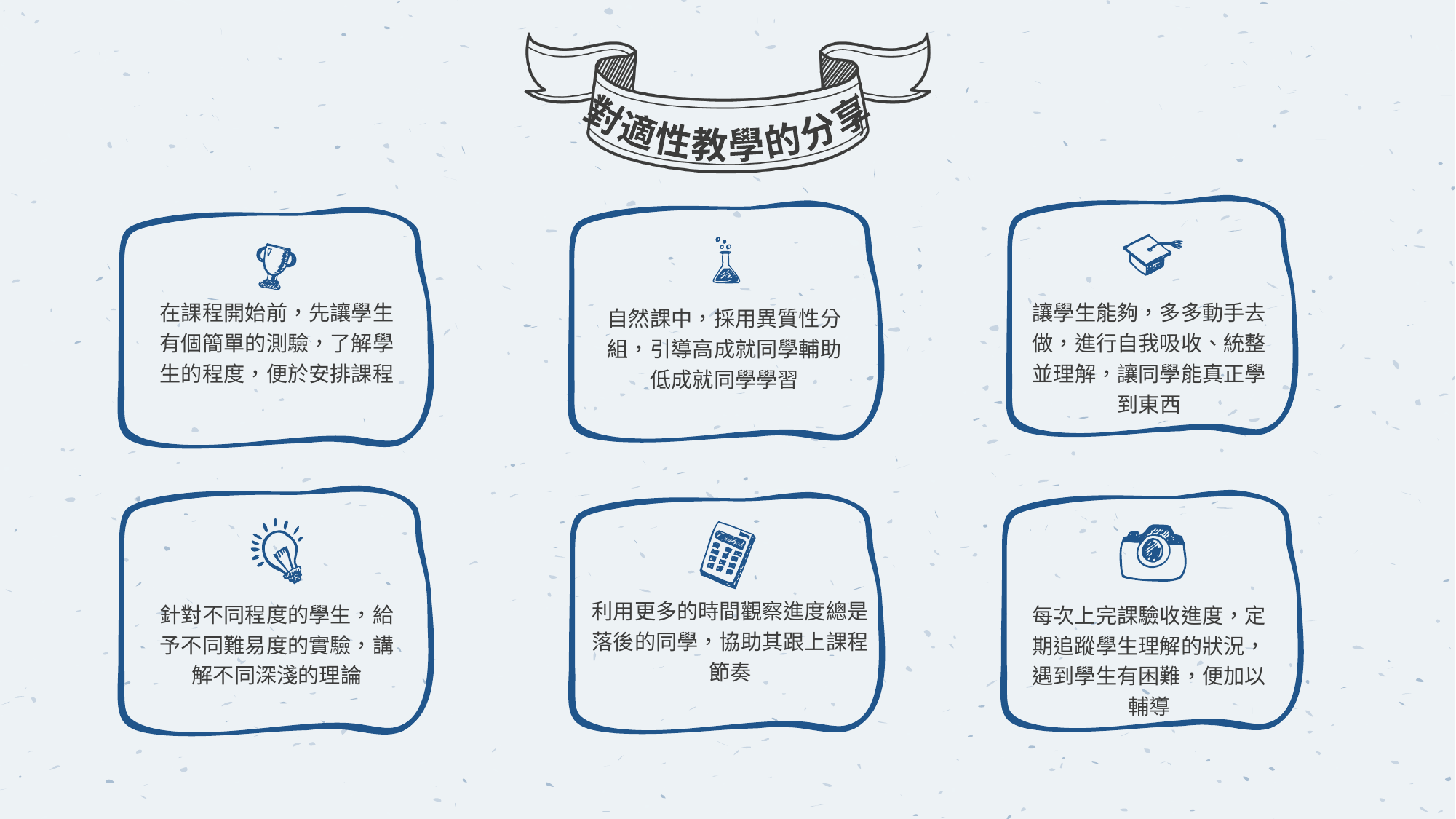

對適性教學的分享

讓學生能夠，多多動手去做，進行自我吸收、統整並理解，讓同學能真正學到東西

自然課中，採用異質性分組，引導高成就同學輔助低成就同學學習

在課程開始前，先讓學生有個簡單的測驗，了解學生的程度，便於安排課程

針對不同程度的學生，給予不同難易度的實驗，講解不同深淺的理論

每次上完課驗收進度，定期追蹤學生理解的狀況，遇到學生有困難，便加以輔導

利用更多的時間觀察進度總是落後的同學，協助其跟上課程節奏